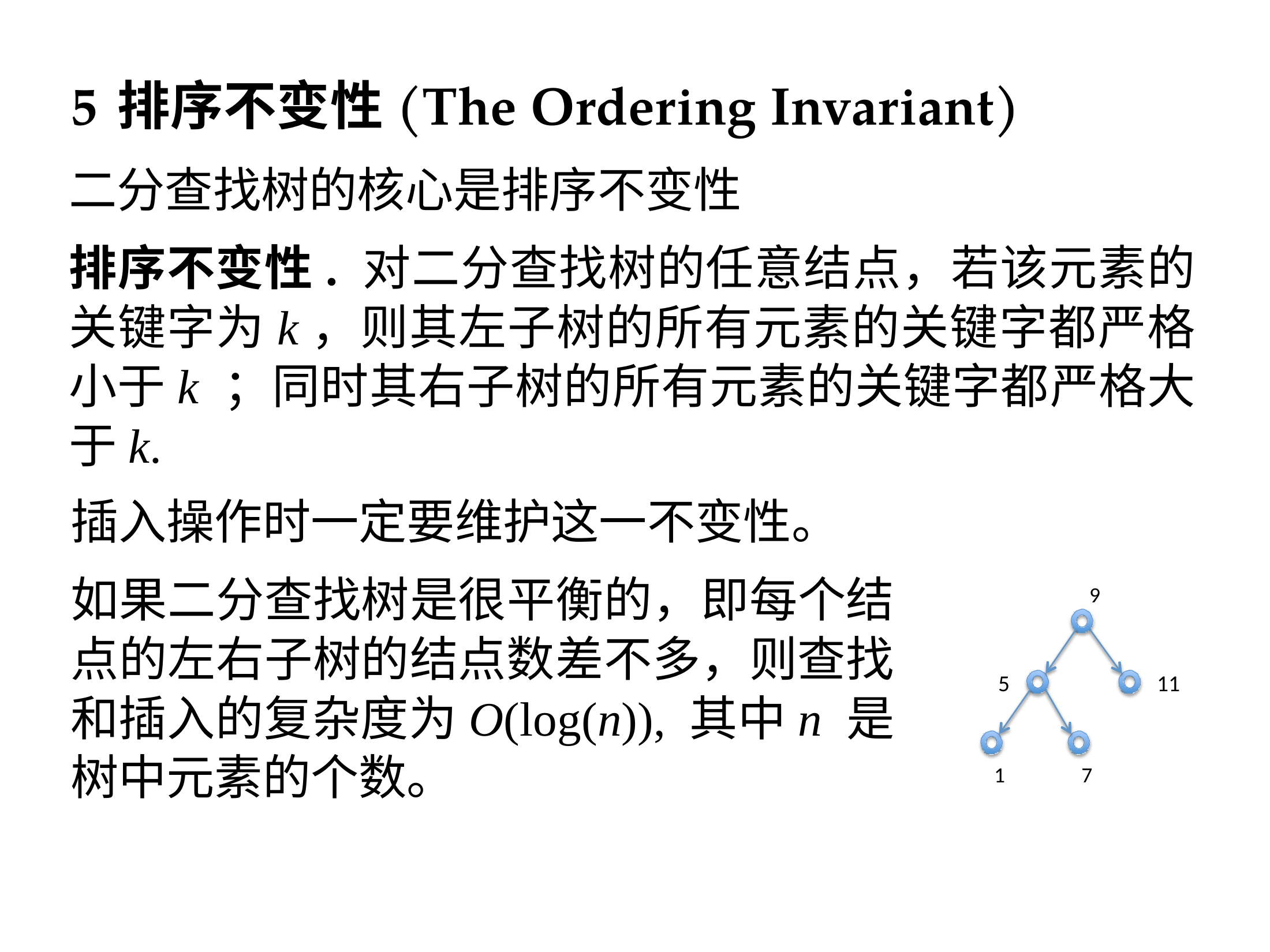

5	排序不变性(The Ordering Invariant)
二分查找树的核心是排序不变性
排序不变性. 对二分查找树的任意结点，若该元素的关键字为k，则其左子树的所有元素的关键字都严格小于k ；同时其右子树的所有元素的关键字都严格大于k.

插入操作时一定要维护这一不变性。
如果二分查找树是很平衡的，即每个结点的左右子树的结点数差不多，则查找和插入的复杂度为O(log(n)), 其中n 是树中元素的个数。

9

5
11

1	7

MARCH 6, 2014
LECTURE NOTES